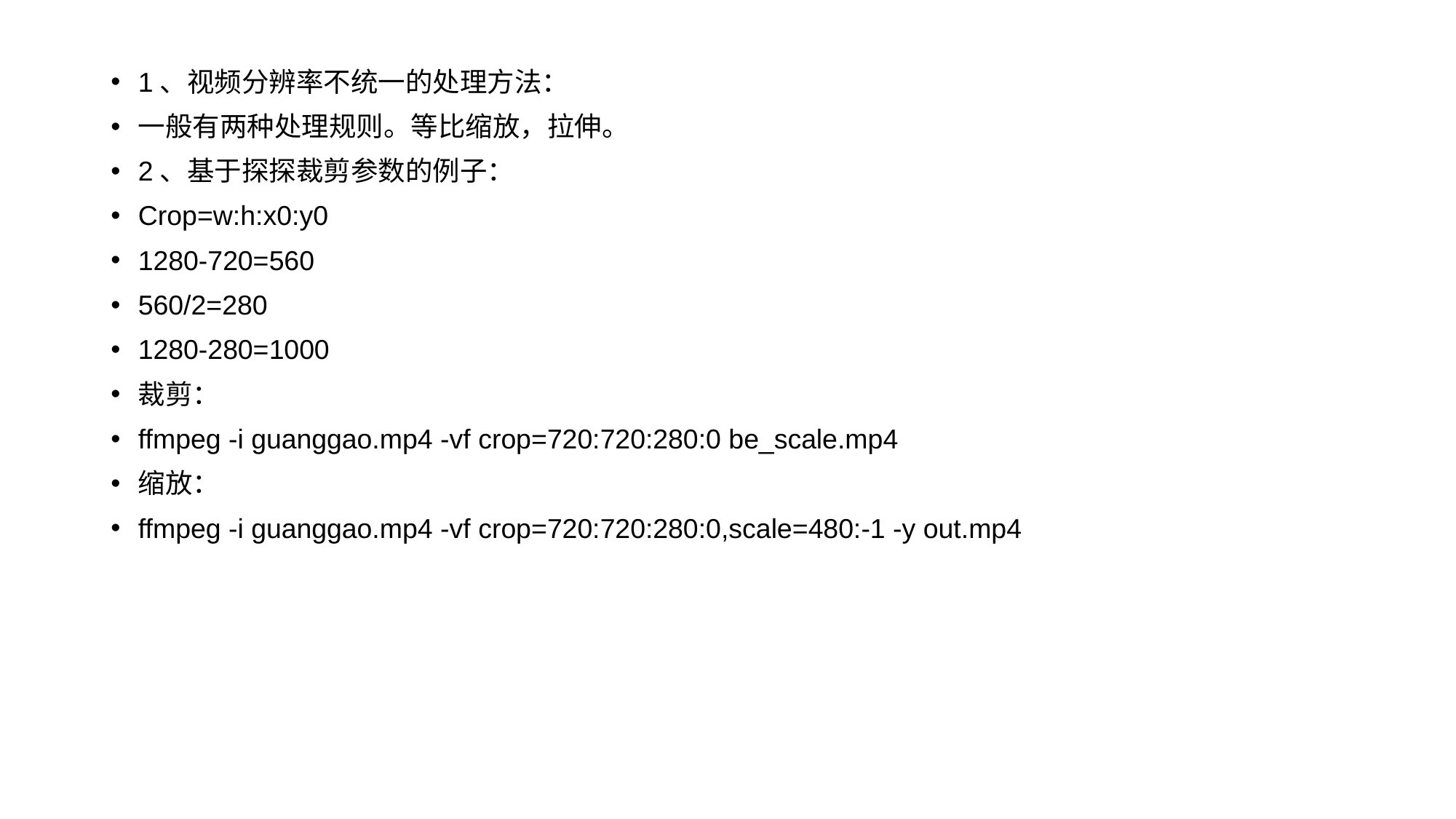

1、视频分辨率不统一的处理方法：
一般有两种处理规则。等比缩放，拉伸。
2、基于探探裁剪参数的例子：
Crop=w:h:x0:y0
1280-720=560
560/2=280
1280-280=1000
裁剪：
ffmpeg -i guanggao.mp4 -vf crop=720:720:280:0 be_scale.mp4
缩放：
ffmpeg -i guanggao.mp4 -vf crop=720:720:280:0,scale=480:-1 -y out.mp4